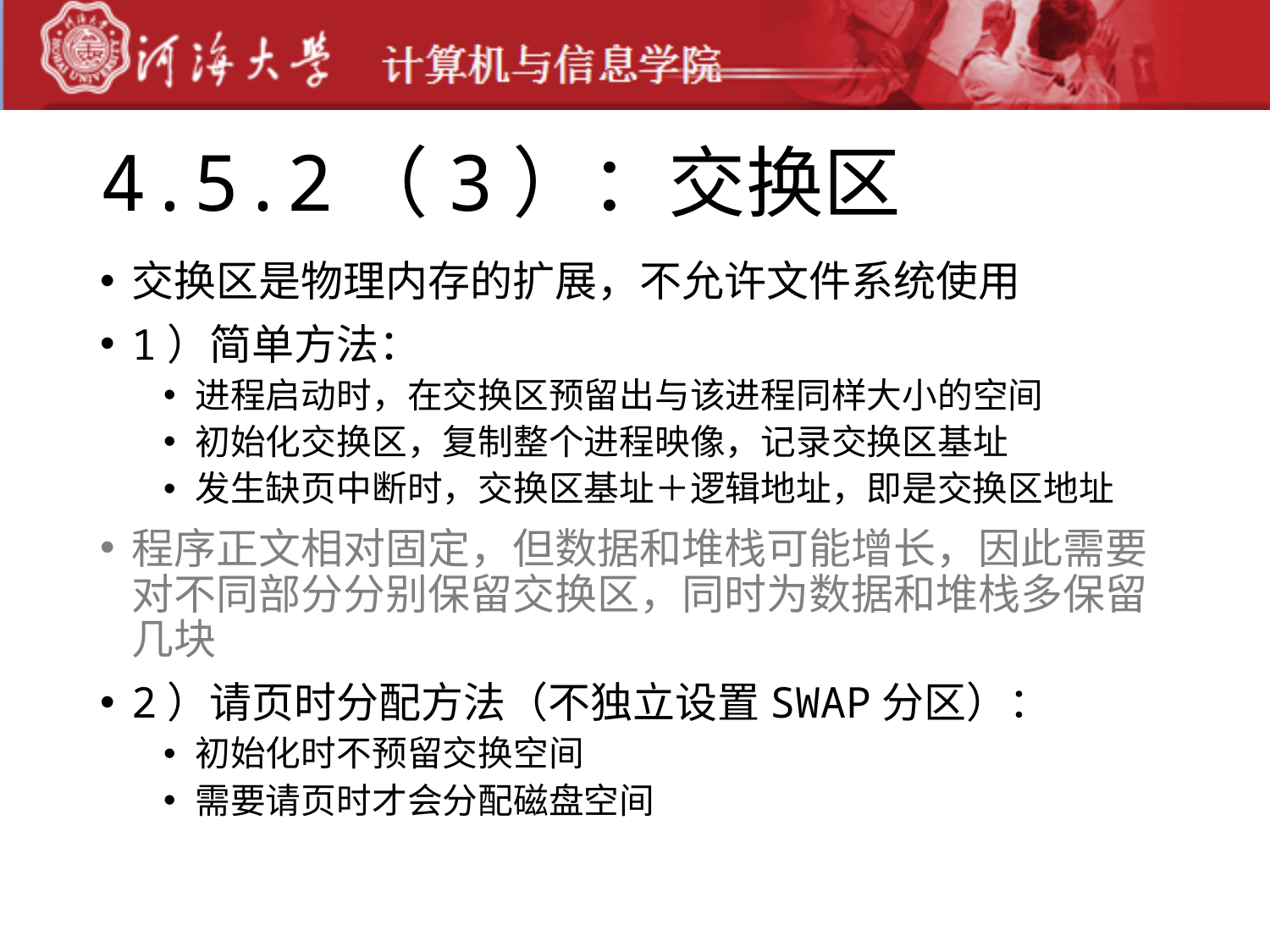

# 4.5.2（3）：交换区
交换区是物理内存的扩展，不允许文件系统使用
1）简单方法：
进程启动时，在交换区预留出与该进程同样大小的空间
初始化交换区，复制整个进程映像，记录交换区基址
发生缺页中断时，交换区基址＋逻辑地址，即是交换区地址
程序正文相对固定，但数据和堆栈可能增长，因此需要对不同部分分别保留交换区，同时为数据和堆栈多保留几块
2）请页时分配方法（不独立设置SWAP分区）：
初始化时不预留交换空间
需要请页时才会分配磁盘空间